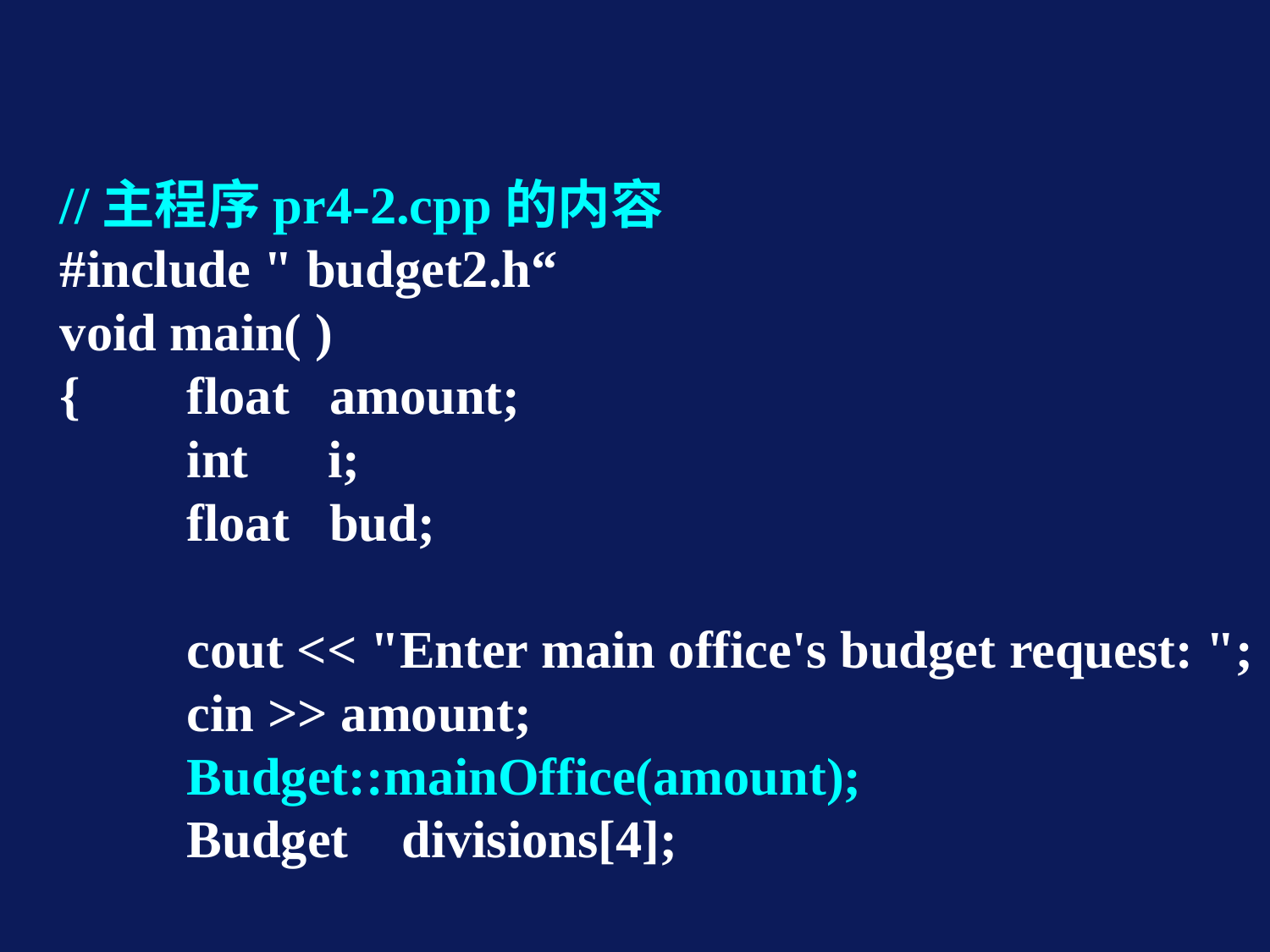

//主程序pr4-2.cpp的内容
#include " budget2.h“
void main( )
{    	float   amount;
	int      i;
 	float   bud;

    	cout << "Enter main office's budget request: ";
    	cin >> amount;
    	Budget::mainOffice(amount);
	Budget    divisions[4];